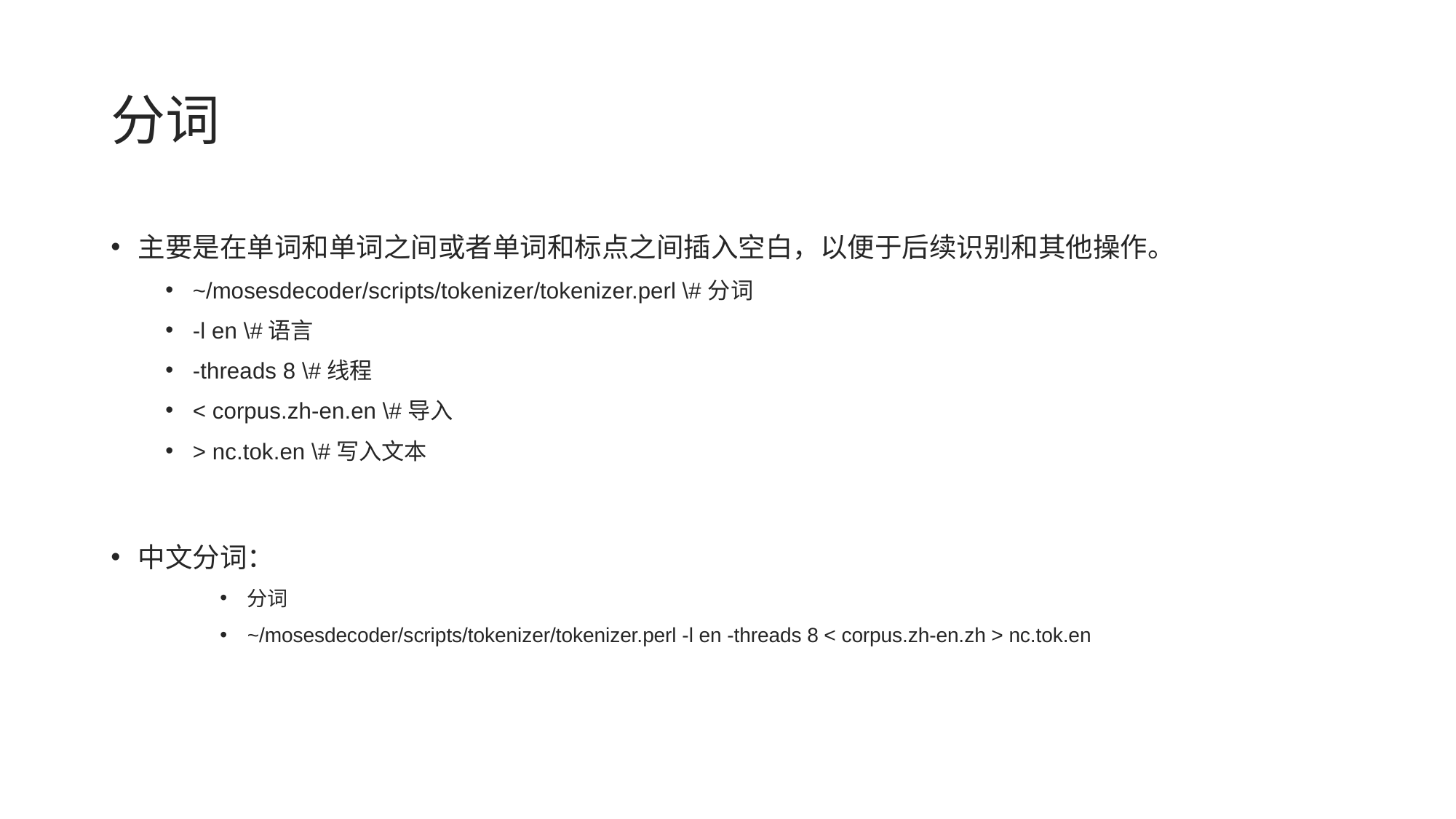

# 分词
主要是在单词和单词之间或者单词和标点之间插入空白，以便于后续识别和其他操作。
~/mosesdecoder/scripts/tokenizer/tokenizer.perl \#分词
-l en \#语言
-threads 8 \#线程
< corpus.zh-en.en \#导入
> nc.tok.en \#写入文本

中文分词：
分词
~/mosesdecoder/scripts/tokenizer/tokenizer.perl -l en -threads 8 < corpus.zh-en.zh > nc.tok.en